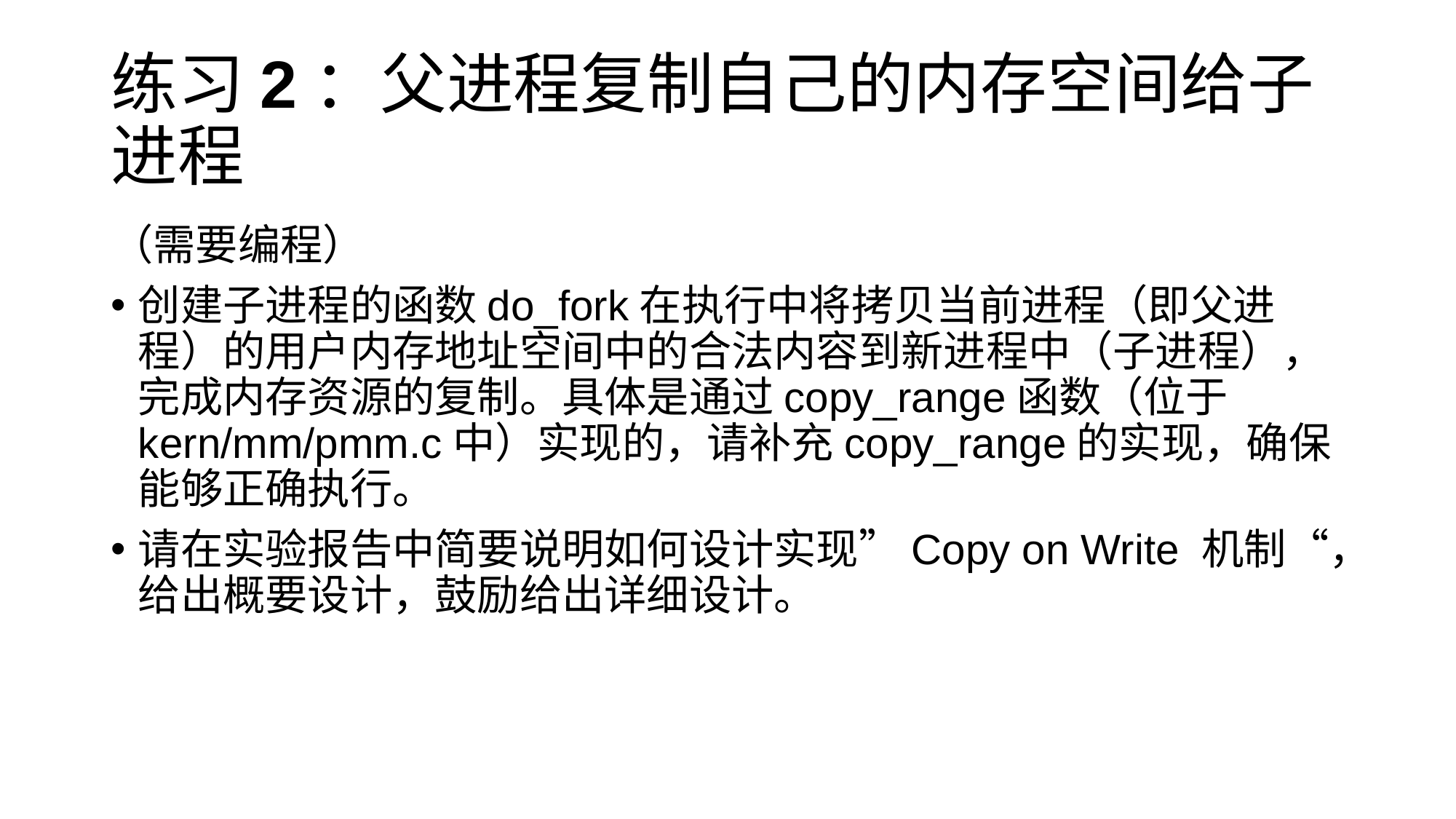

# 练习2：父进程复制自己的内存空间给子进程
（需要编程）
创建子进程的函数do_fork在执行中将拷贝当前进程（即父进程）的用户内存地址空间中的合法内容到新进程中（子进程），完成内存资源的复制。具体是通过copy_range函数（位于kern/mm/pmm.c中）实现的，请补充copy_range的实现，确保能够正确执行。
请在实验报告中简要说明如何设计实现”Copy on Write 机制“，给出概要设计，鼓励给出详细设计。